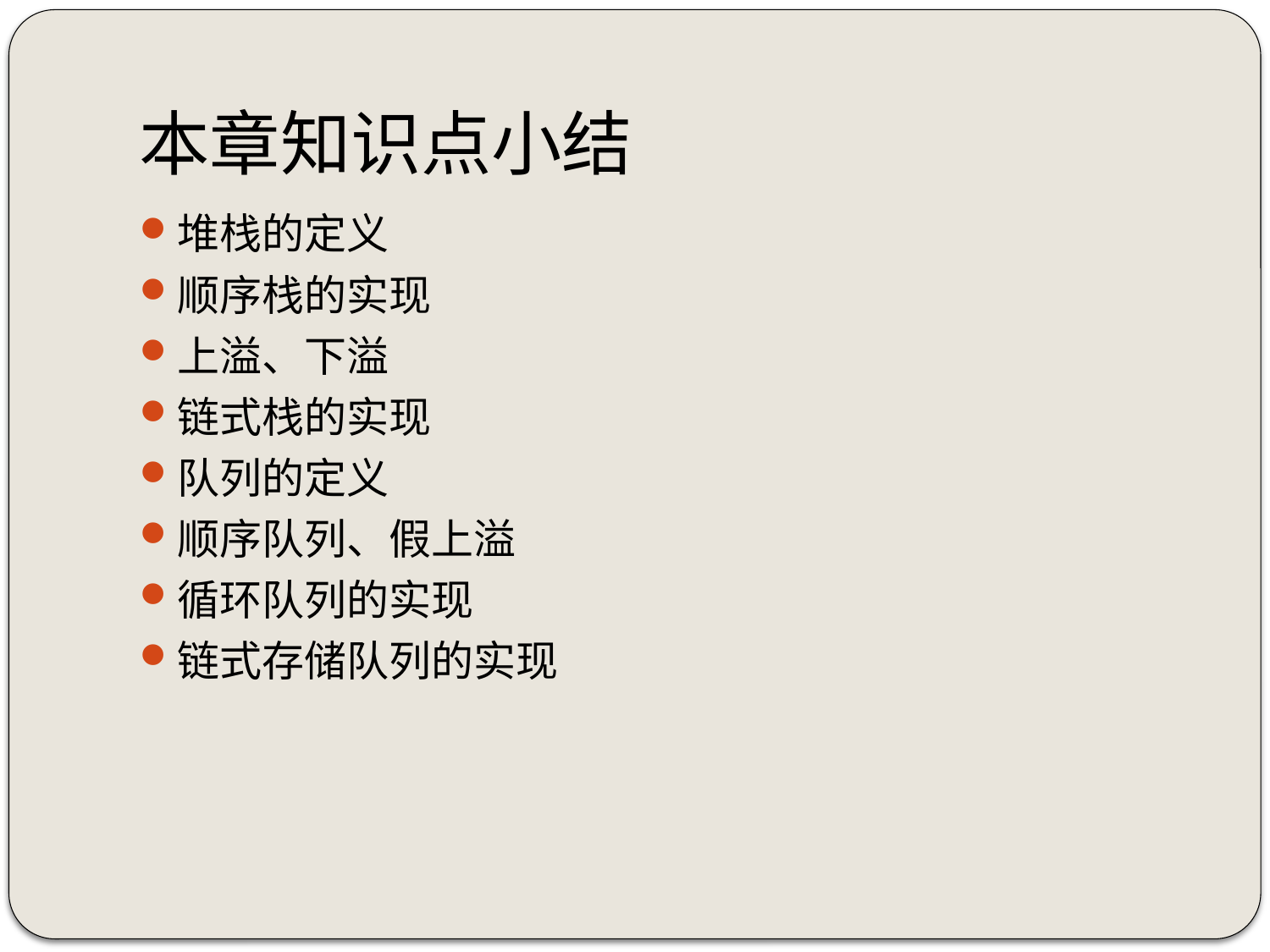

# 本章知识点小结
堆栈的定义
顺序栈的实现
上溢、下溢
链式栈的实现
队列的定义
顺序队列、假上溢
循环队列的实现
链式存储队列的实现